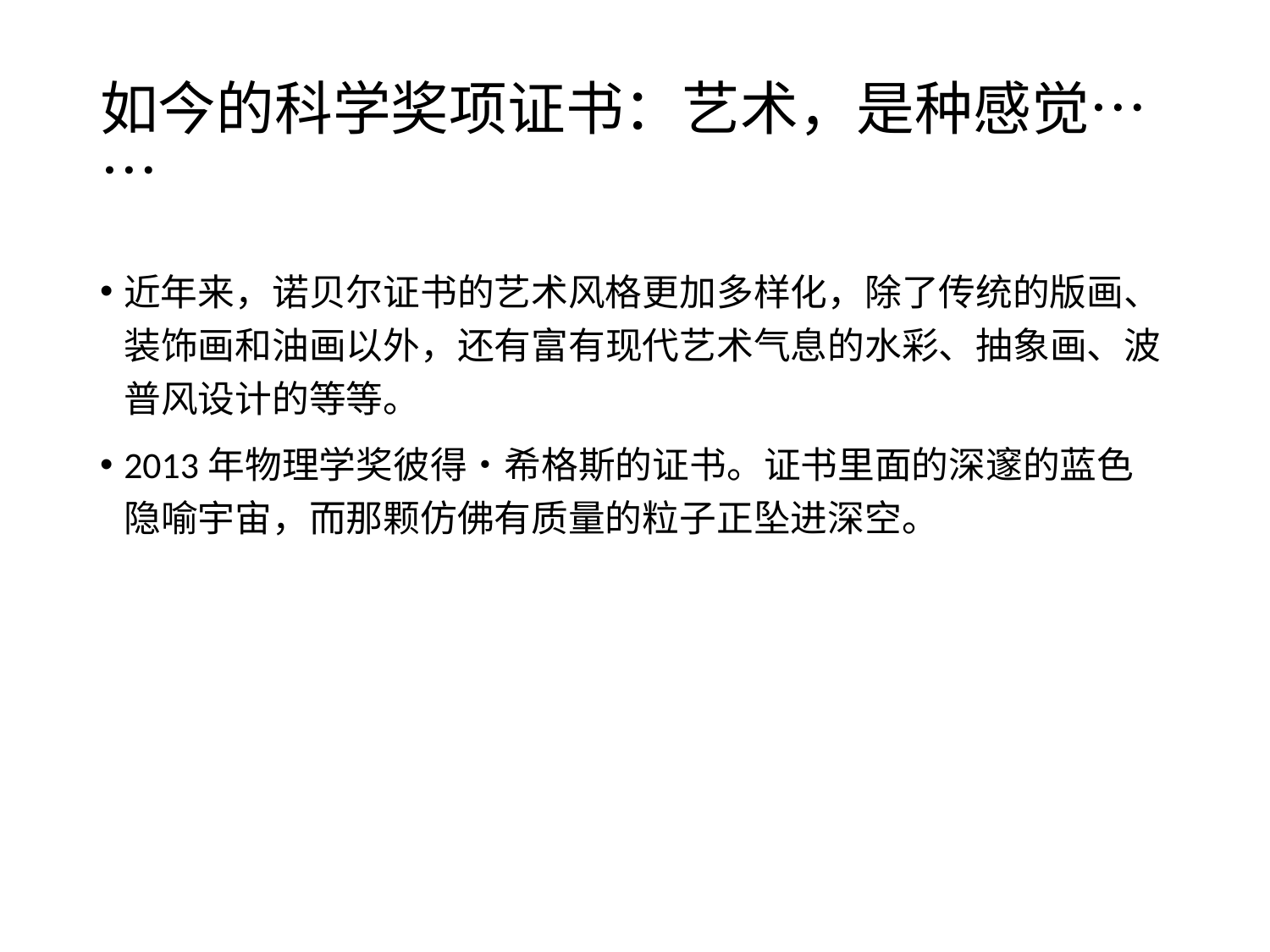

# 如今的科学奖项证书：艺术，是种感觉……
近年来，诺贝尔证书的艺术风格更加多样化，除了传统的版画、装饰画和油画以外，还有富有现代艺术气息的水彩、抽象画、波普风设计的等等。
2013年物理学奖彼得•希格斯的证书。证书里面的深邃的蓝色隐喻宇宙，而那颗仿佛有质量的粒子正坠进深空。